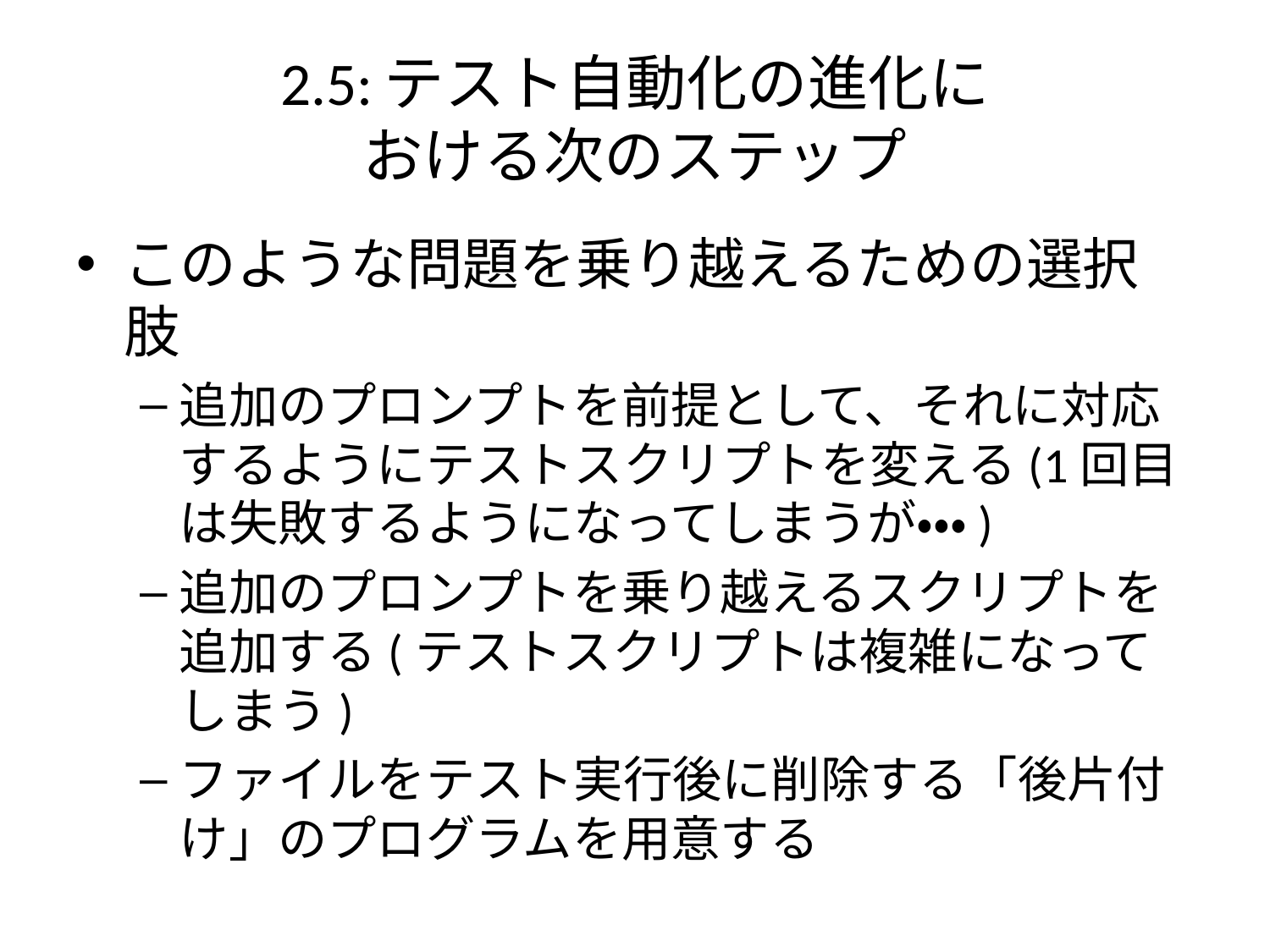

# 2.5:テスト自動化の進化に おける次のステップ
このような問題を乗り越えるための選択肢
追加のプロンプトを前提として、それに対応するようにテストスクリプトを変える(1回目は失敗するようになってしまうが・・・)
追加のプロンプトを乗り越えるスクリプトを追加する(テストスクリプトは複雑になってしまう)
ファイルをテスト実行後に削除する「後片付け」のプログラムを用意する